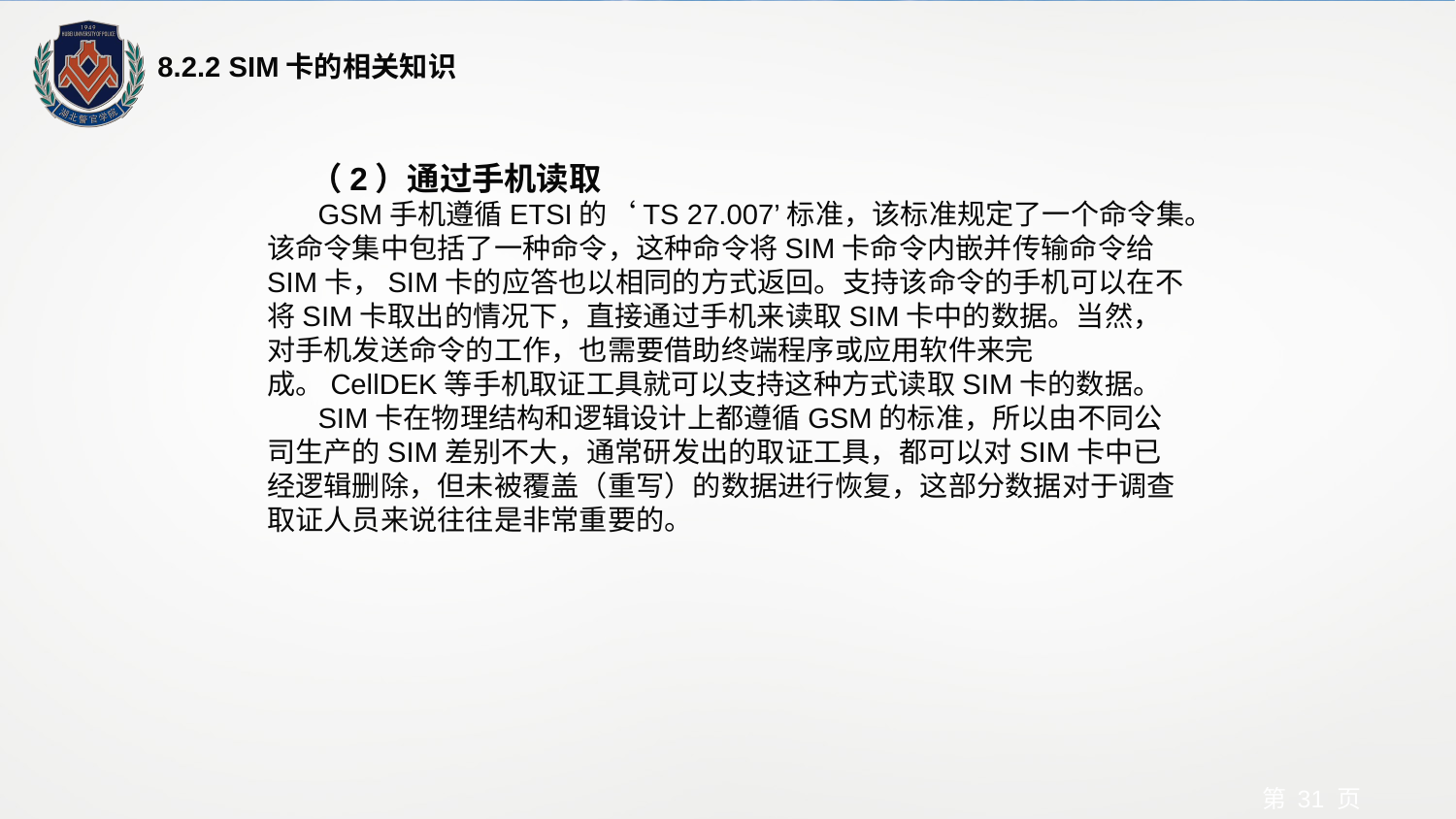

8.2.2 SIM卡的相关知识
（2）通过手机读取
 GSM手机遵循ETSI的‘TS 27.007’标准，该标准规定了一个命令集。该命令集中包括了一种命令，这种命令将SIM卡命令内嵌并传输命令给SIM卡，SIM卡的应答也以相同的方式返回。支持该命令的手机可以在不将SIM卡取出的情况下，直接通过手机来读取SIM卡中的数据。当然，对手机发送命令的工作，也需要借助终端程序或应用软件来完成。CellDEK等手机取证工具就可以支持这种方式读取SIM卡的数据。
 SIM卡在物理结构和逻辑设计上都遵循GSM的标准，所以由不同公司生产的SIM差别不大，通常研发出的取证工具，都可以对SIM卡中已经逻辑删除，但未被覆盖（重写）的数据进行恢复，这部分数据对于调查取证人员来说往往是非常重要的。